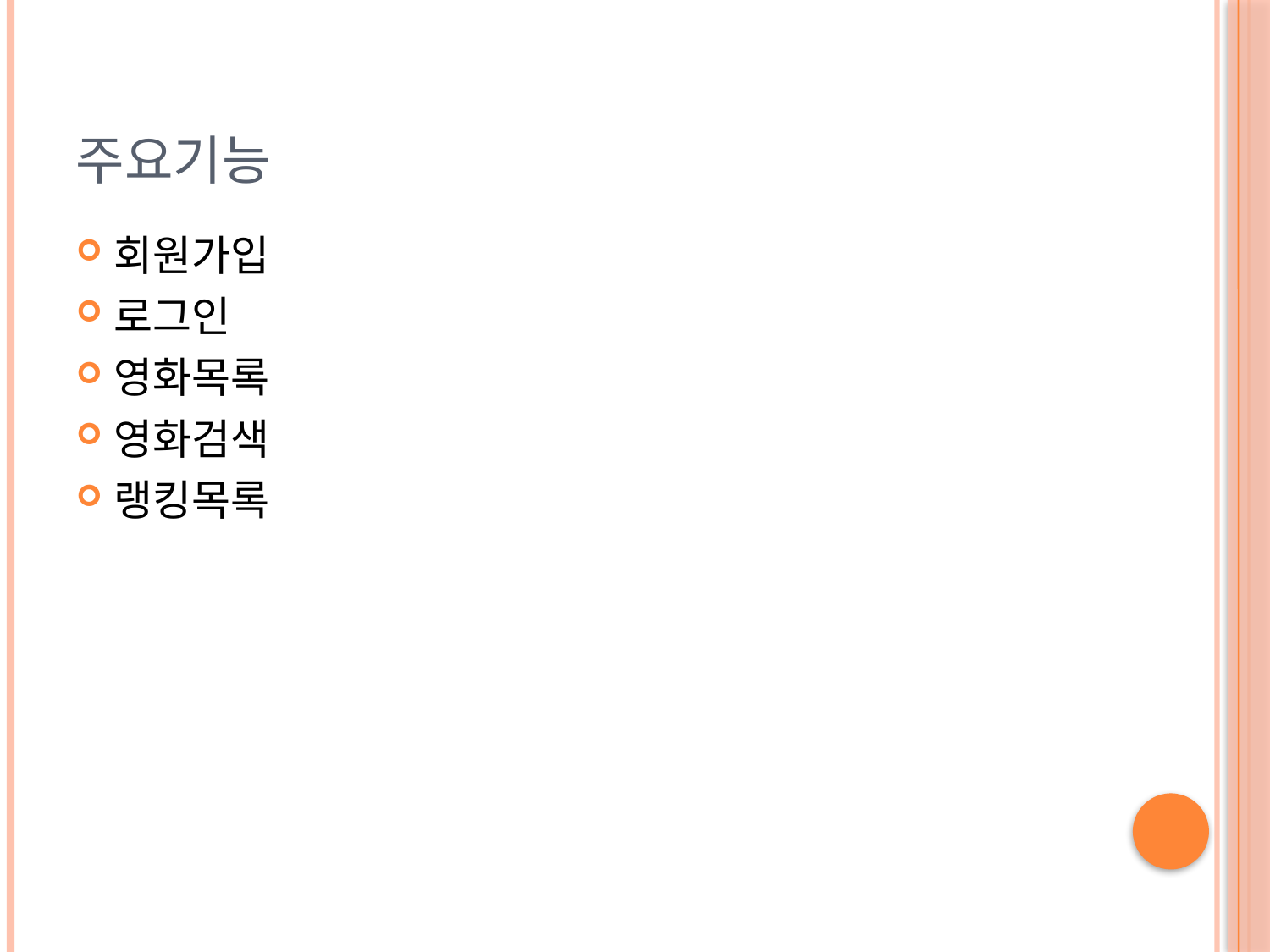

# 주요기능
회원가입
로그인
영화목록
영화검색
랭킹목록